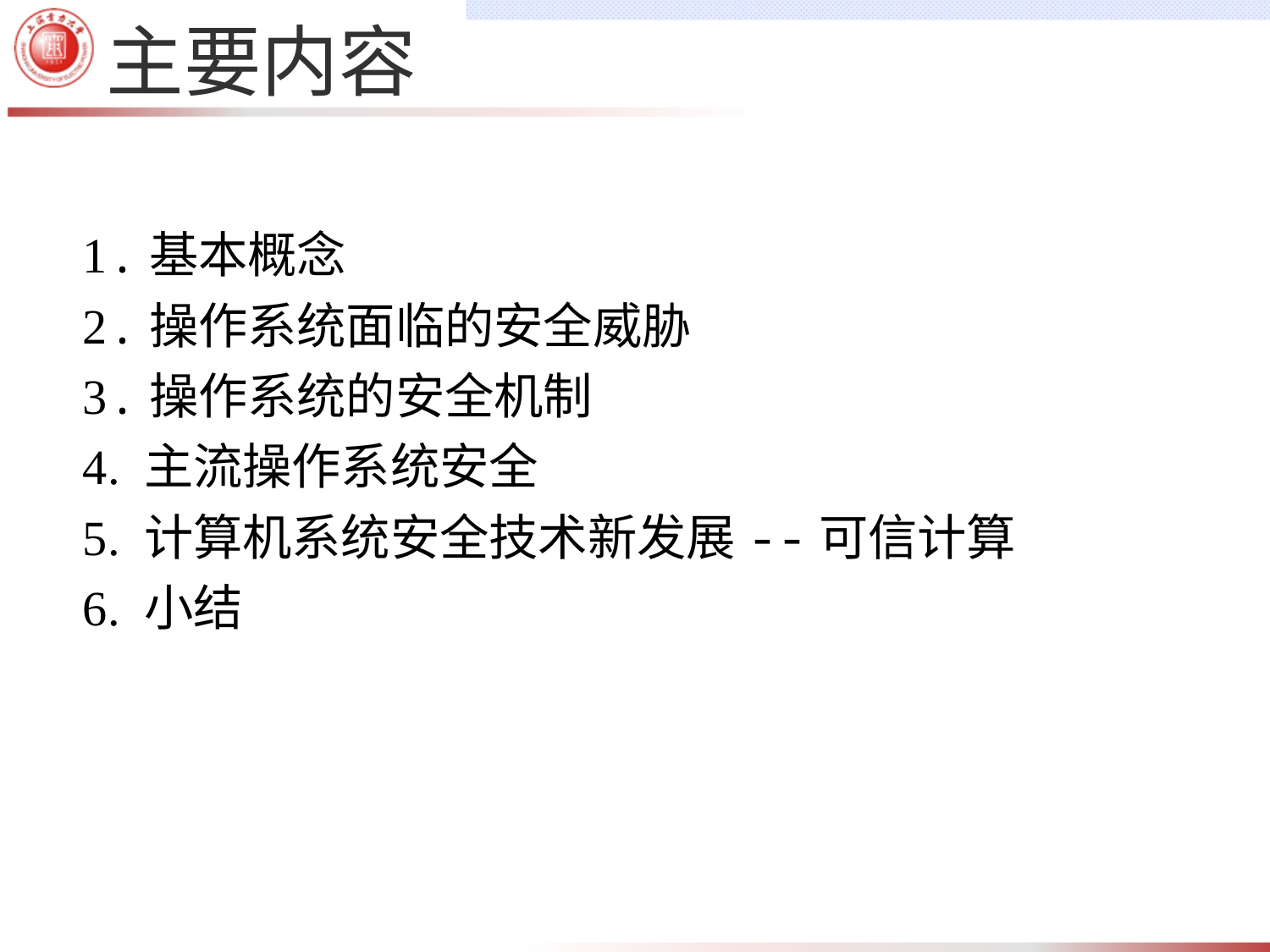

# 主要内容

 1.基本概念
 2.操作系统面临的安全威胁
 3.操作系统的安全机制
 4. 主流操作系统安全
 5. 计算机系统安全技术新发展--可信计算
 6. 小结